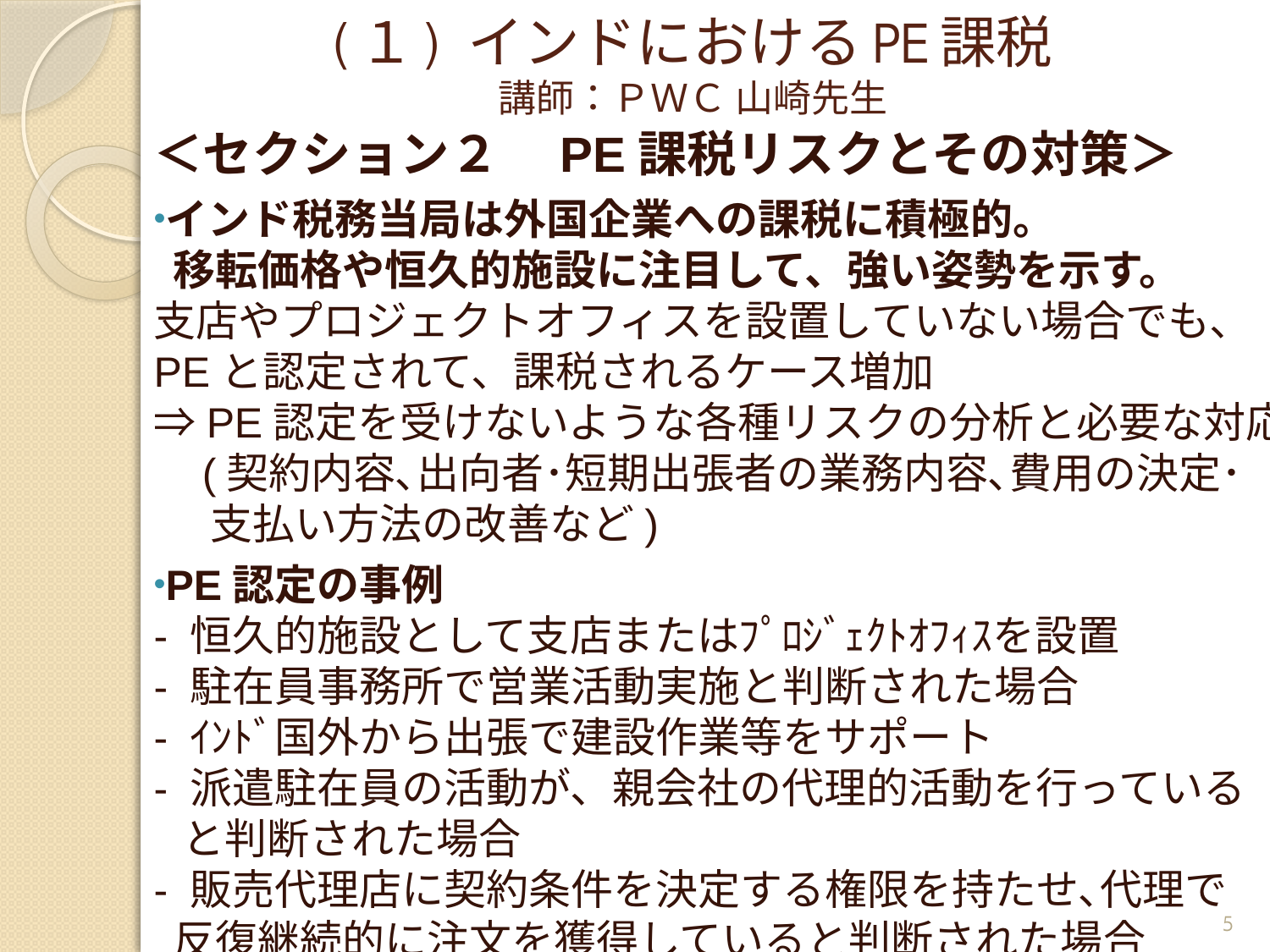

# (１) インドにおけるPE課税 講師：ＰＷＣ 山崎先生
＜セクション２　PE課税リスクとその対策＞
インド税務当局は外国企業への課税に積極的。
  移転価格や恒久的施設に注目して、強い姿勢を示す。
支店やプロジェクトオフィスを設置していない場合でも、
PEと認定されて、課税されるケース増加
⇒PE認定を受けないような各種リスクの分析と必要な対応
    (契約内容､出向者･短期出張者の業務内容､費用の決定･
      支払い方法の改善など)
PE認定の事例
- 恒久的施設として支店またはﾌﾟﾛｼﾞｪｸﾄｵﾌｨｽを設置
- 駐在員事務所で営業活動実施と判断された場合
- ｲﾝﾄﾞ国外から出張で建設作業等をサポート
- 派遣駐在員の活動が、親会社の代理的活動を行っている
   と判断された場合
- 販売代理店に契約条件を決定する権限を持たせ､代理で
  反復継続的に注文を獲得していると判断された場合
5